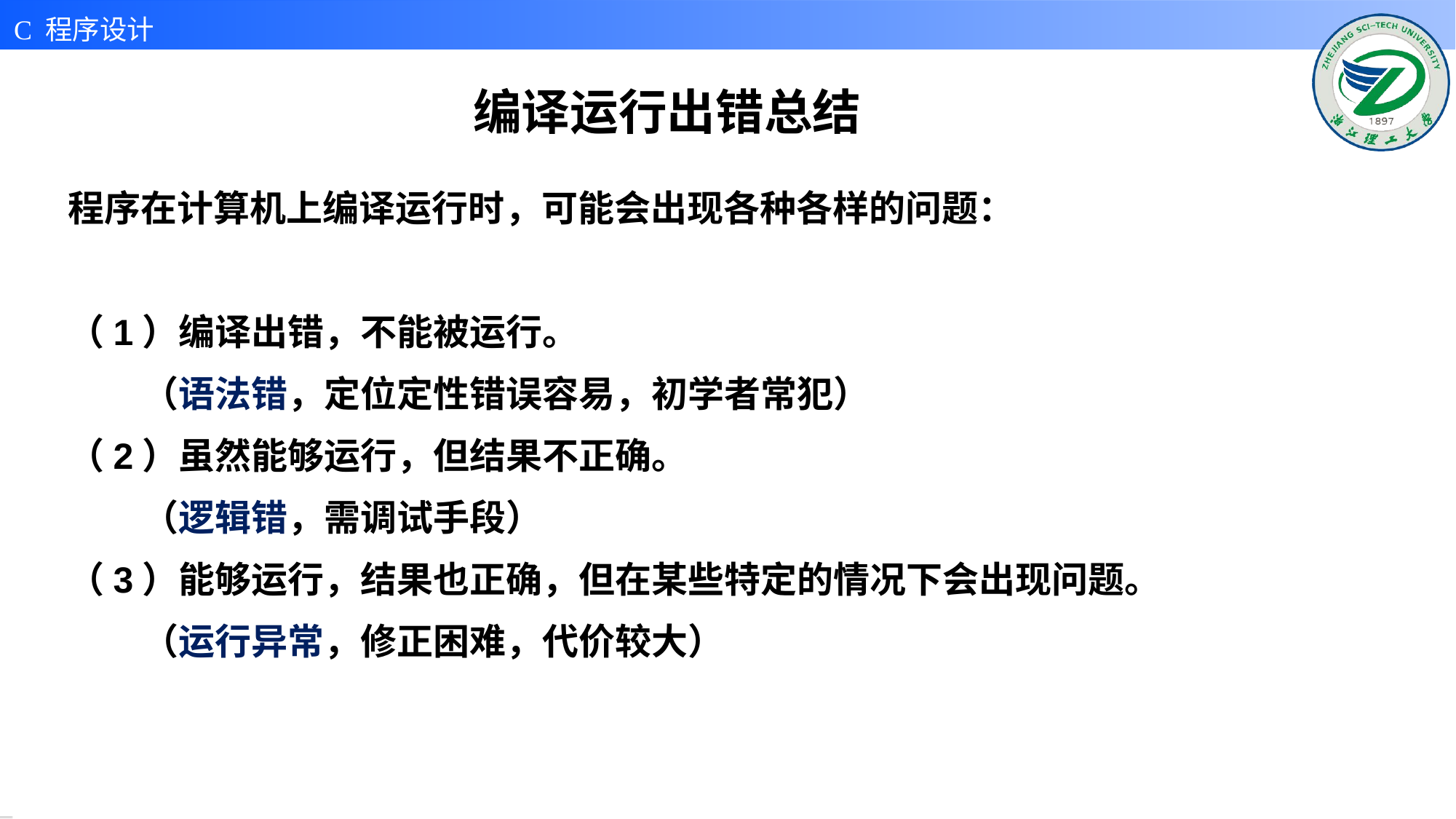

# 编译运行出错总结
程序在计算机上编译运行时，可能会出现各种各样的问题：

（1）编译出错，不能被运行。
        （语法错，定位定性错误容易，初学者常犯）
（2）虽然能够运行，但结果不正确。
        （逻辑错，需调试手段）
（3）能够运行，结果也正确，但在某些特定的情况下会出现问题。
        （运行异常，修正困难，代价较大）